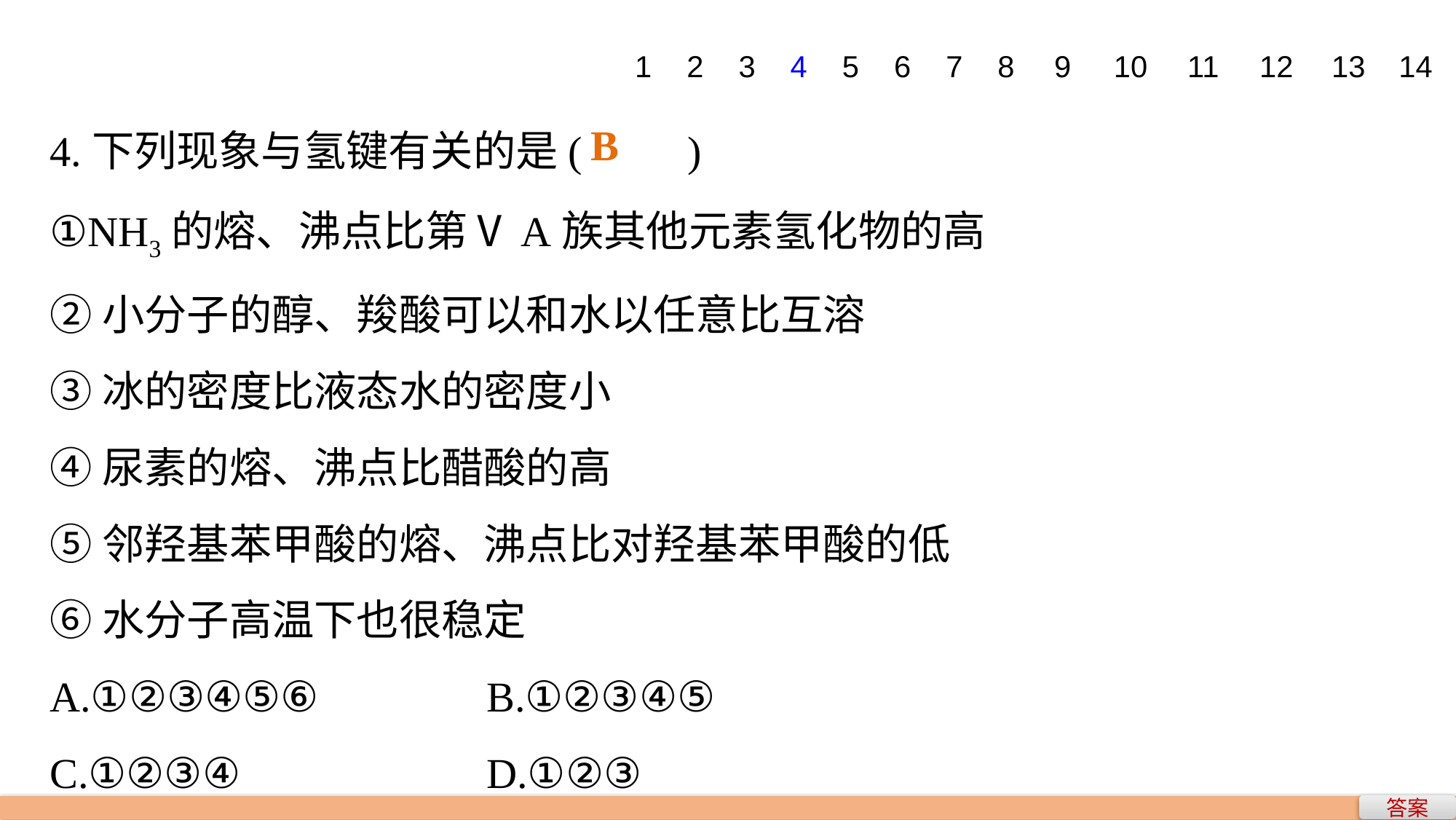

1
2
3
4
5
6
7
8
9
10
11
12
13
14
4.下列现象与氢键有关的是(　　)
①NH3的熔、沸点比第ⅤA族其他元素氢化物的高
②小分子的醇、羧酸可以和水以任意比互溶
③冰的密度比液态水的密度小
④尿素的熔、沸点比醋酸的高
⑤邻羟基苯甲酸的熔、沸点比对羟基苯甲酸的低
⑥水分子高温下也很稳定
A.①②③④⑤⑥  		B.①②③④⑤
C.①②③④  			D.①②③
B
答案